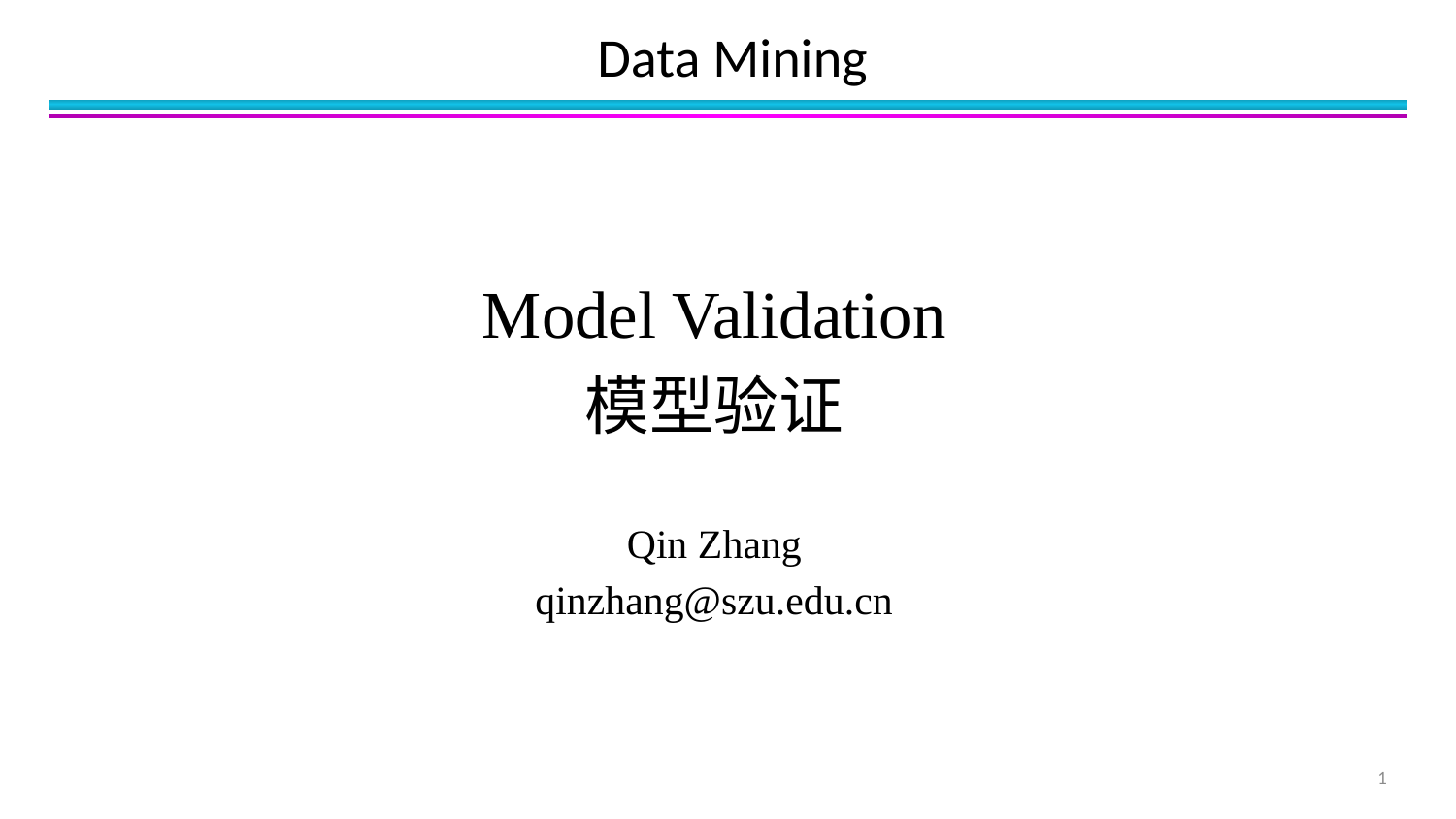

# Data Mining
Model Validation
模型验证

Qin Zhang
qinzhang@szu.edu.cn

1